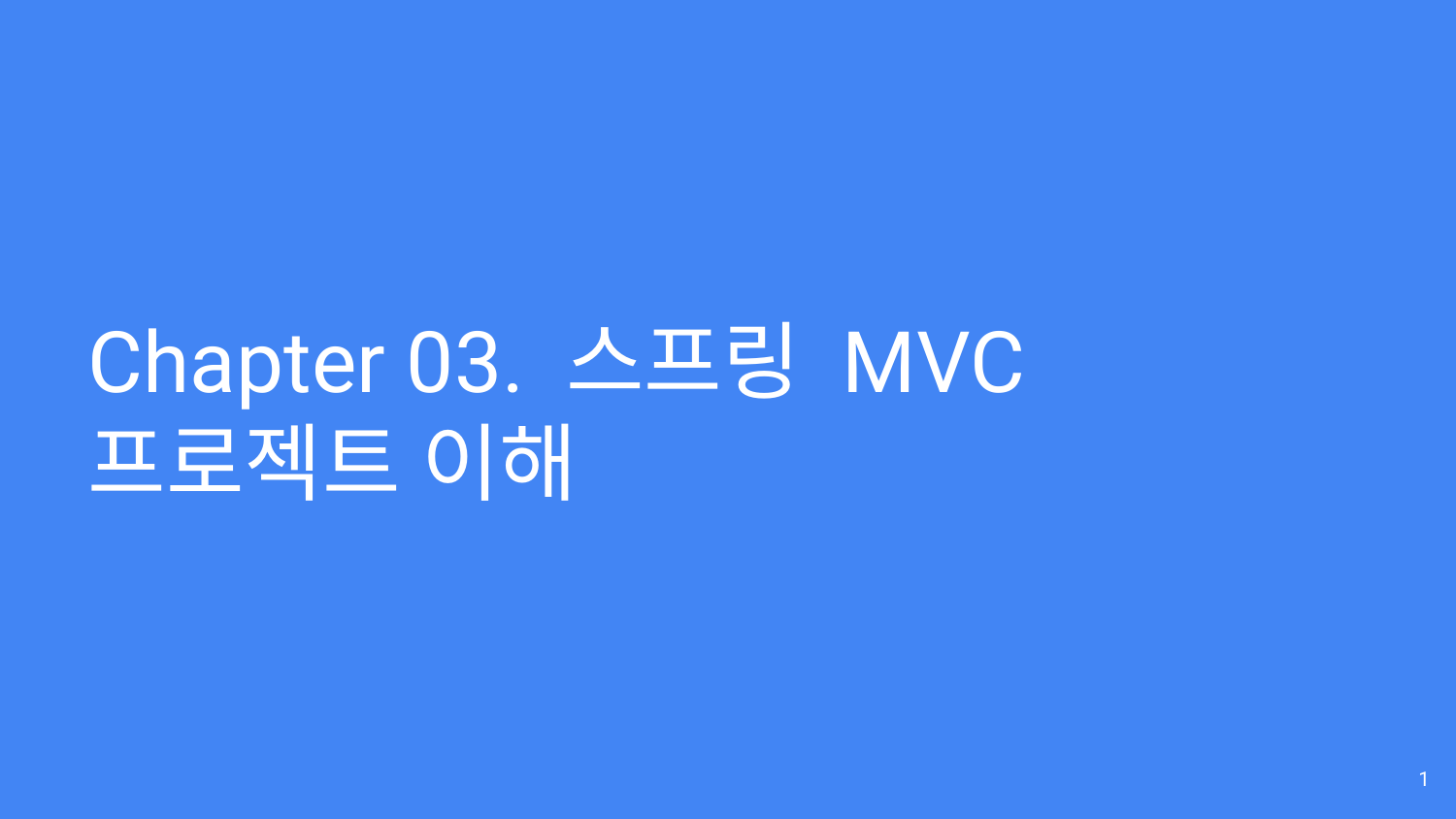

# Chapter 03. 스프링 MVC 프로젝트 이해
1